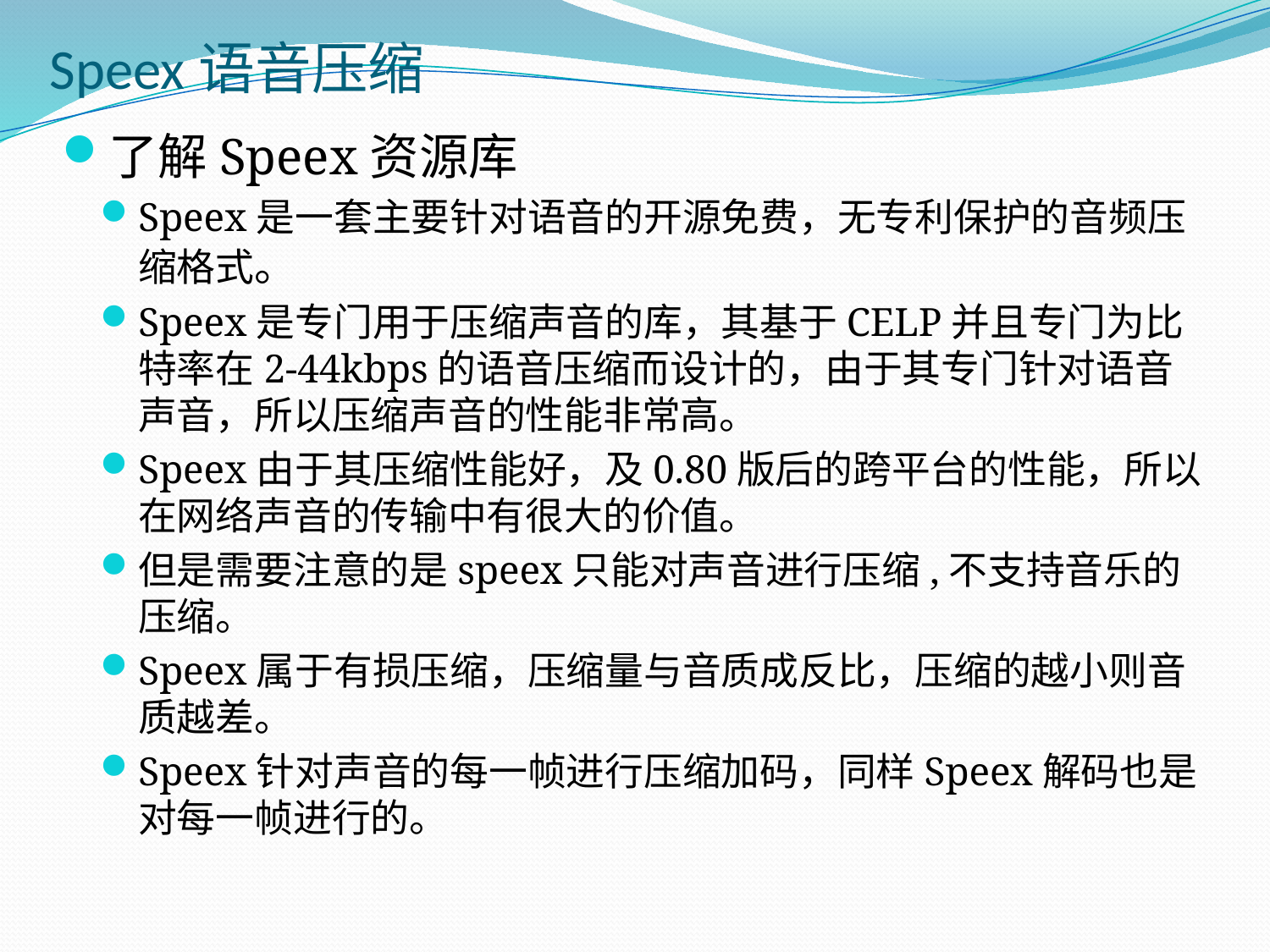

# Speex语音压缩
了解Speex资源库
Speex是一套主要针对语音的开源免费，无专利保护的音频压缩格式。
Speex是专门用于压缩声音的库，其基于CELP并且专门为比特率在2-44kbps的语音压缩而设计的，由于其专门针对语音声音，所以压缩声音的性能非常高。
Speex由于其压缩性能好，及0.80版后的跨平台的性能，所以在网络声音的传输中有很大的价值。
但是需要注意的是speex只能对声音进行压缩,不支持音乐的压缩。
Speex属于有损压缩，压缩量与音质成反比，压缩的越小则音质越差。
Speex针对声音的每一帧进行压缩加码，同样Speex解码也是对每一帧进行的。